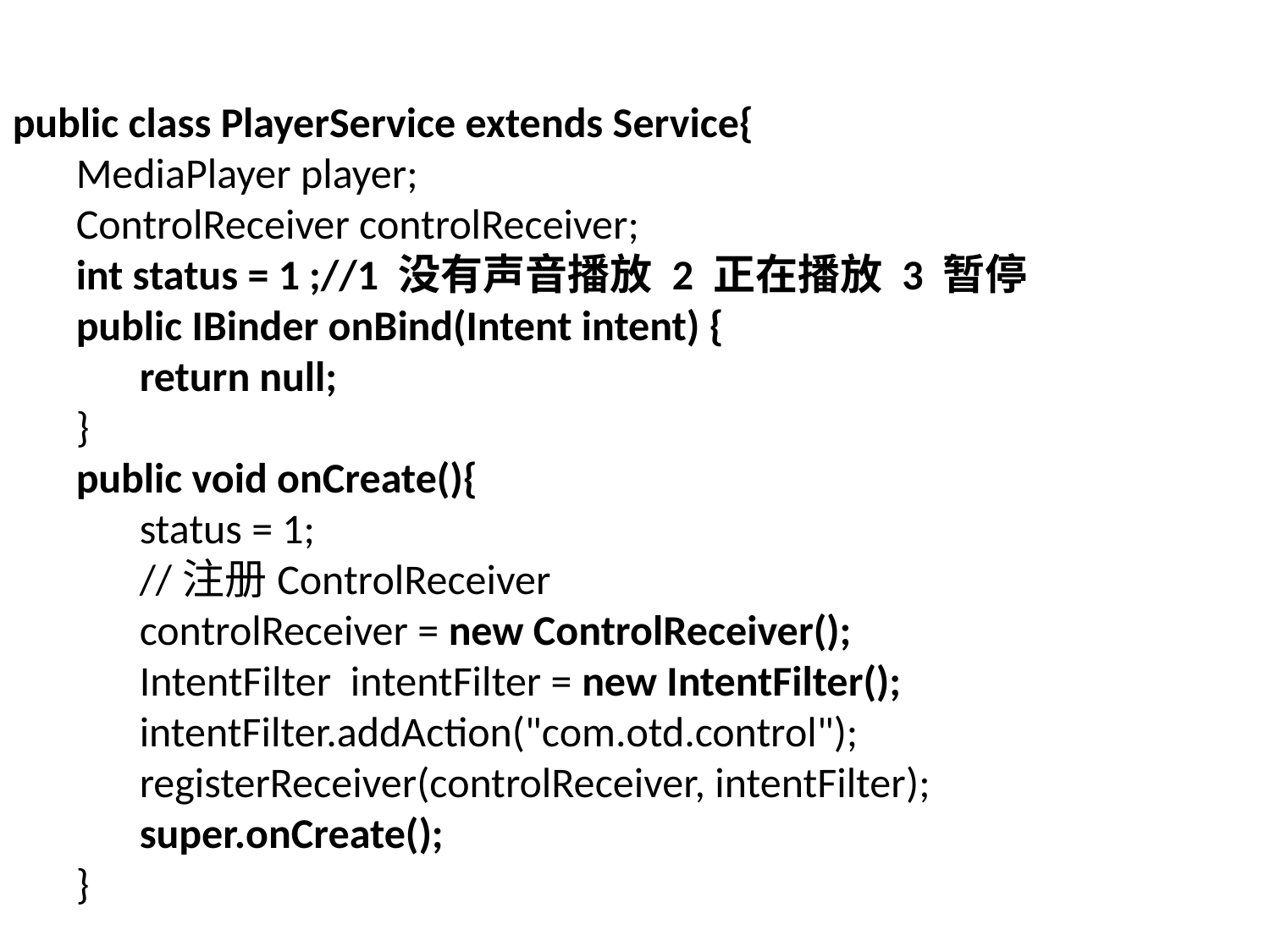

public class PlayerService extends Service{
MediaPlayer player;
ControlReceiver controlReceiver;
int status = 1 ;//1 没有声音播放 2 正在播放 3 暂停
public IBinder onBind(Intent intent) {
return null;
}
public void onCreate(){
status = 1;
//注册ControlReceiver
controlReceiver = new ControlReceiver();
IntentFilter  intentFilter = new IntentFilter();
intentFilter.addAction("com.otd.control");
registerReceiver(controlReceiver, intentFilter);
super.onCreate();
}